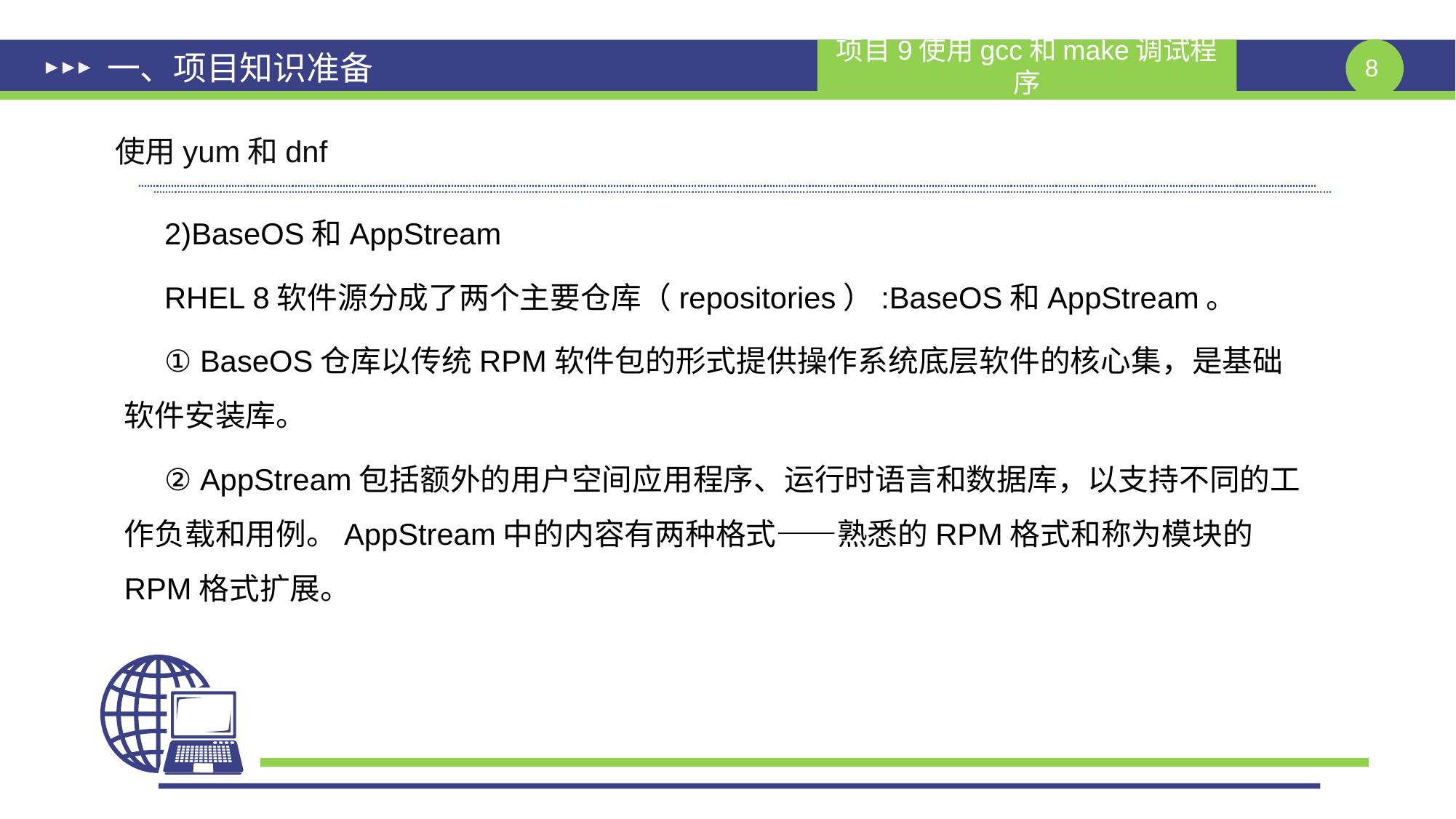

# 一、项目知识准备
使用yum和dnf

 2)BaseOS和AppStream
 RHEL 8软件源分成了两个主要仓库（repositories）:BaseOS和AppStream。
 ① BaseOS仓库以传统RPM软件包的形式提供操作系统底层软件的核心集，是基础软件安装库。
 ② AppStream包括额外的用户空间应用程序、运行时语言和数据库，以支持不同的工作负载和用例。AppStream中的内容有两种格式——熟悉的RPM格式和称为模块的RPM格式扩展。